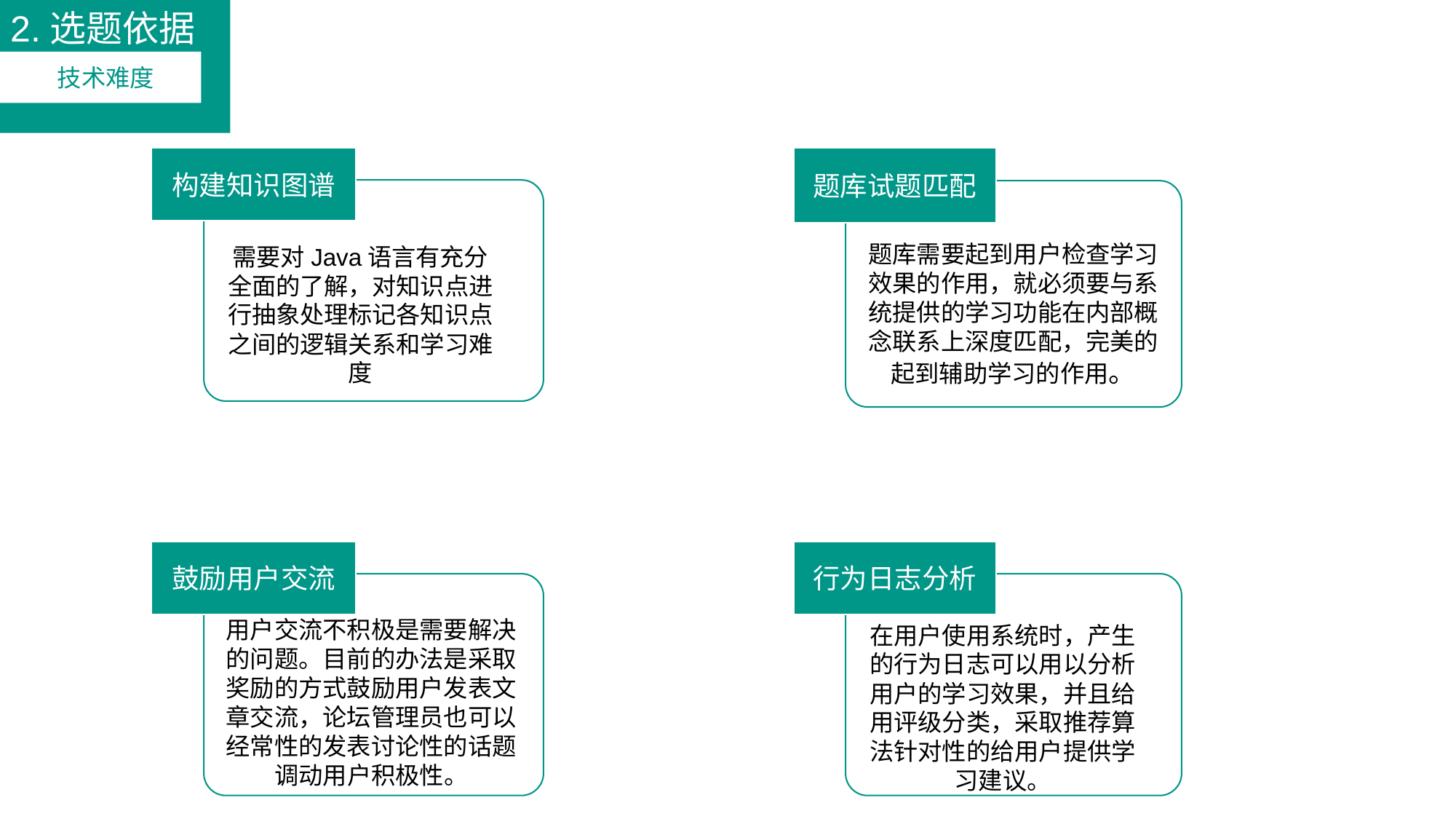

2.选题依据

技术难度
构建知识图谱

题库试题匹配

题库需要起到用户检查学习效果的作用，就必须要与系统提供的学习功能在内部概念联系上深度匹配，完美的起到辅助学习的作用。
需要对Java语言有充分全面的了解，对知识点进行抽象处理标记各知识点之间的逻辑关系和学习难度
鼓励用户交流

行为日志分析

用户交流不积极是需要解决的问题。目前的办法是采取奖励的方式鼓励用户发表文章交流，论坛管理员也可以经常性的发表讨论性的话题调动用户积极性。
在用户使用系统时，产生的行为日志可以用以分析用户的学习效果，并且给用评级分类，采取推荐算法针对性的给用户提供学习建议。